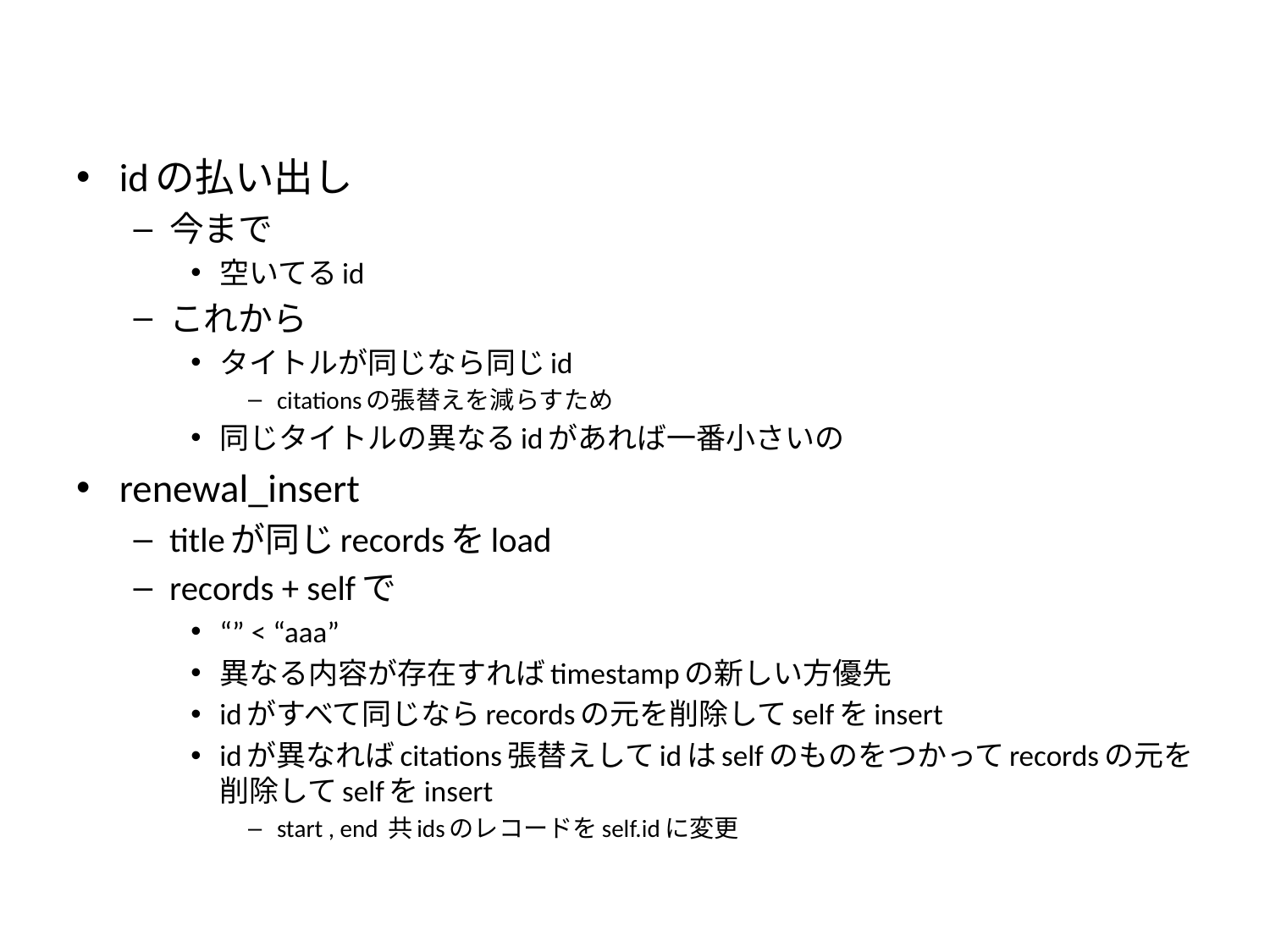

#
idの払い出し
今まで
空いてるid
これから
タイトルが同じなら同じid
citationsの張替えを減らすため
同じタイトルの異なるidがあれば一番小さいの
renewal_insert
titleが同じrecordsをload
records + selfで
“” < “aaa”
異なる内容が存在すればtimestampの新しい方優先
idがすべて同じならrecordsの元を削除してselfをinsert
idが異なればcitations張替えしてidはselfのものをつかってrecordsの元を削除してselfをinsert
start , end 共idsのレコードをself.idに変更